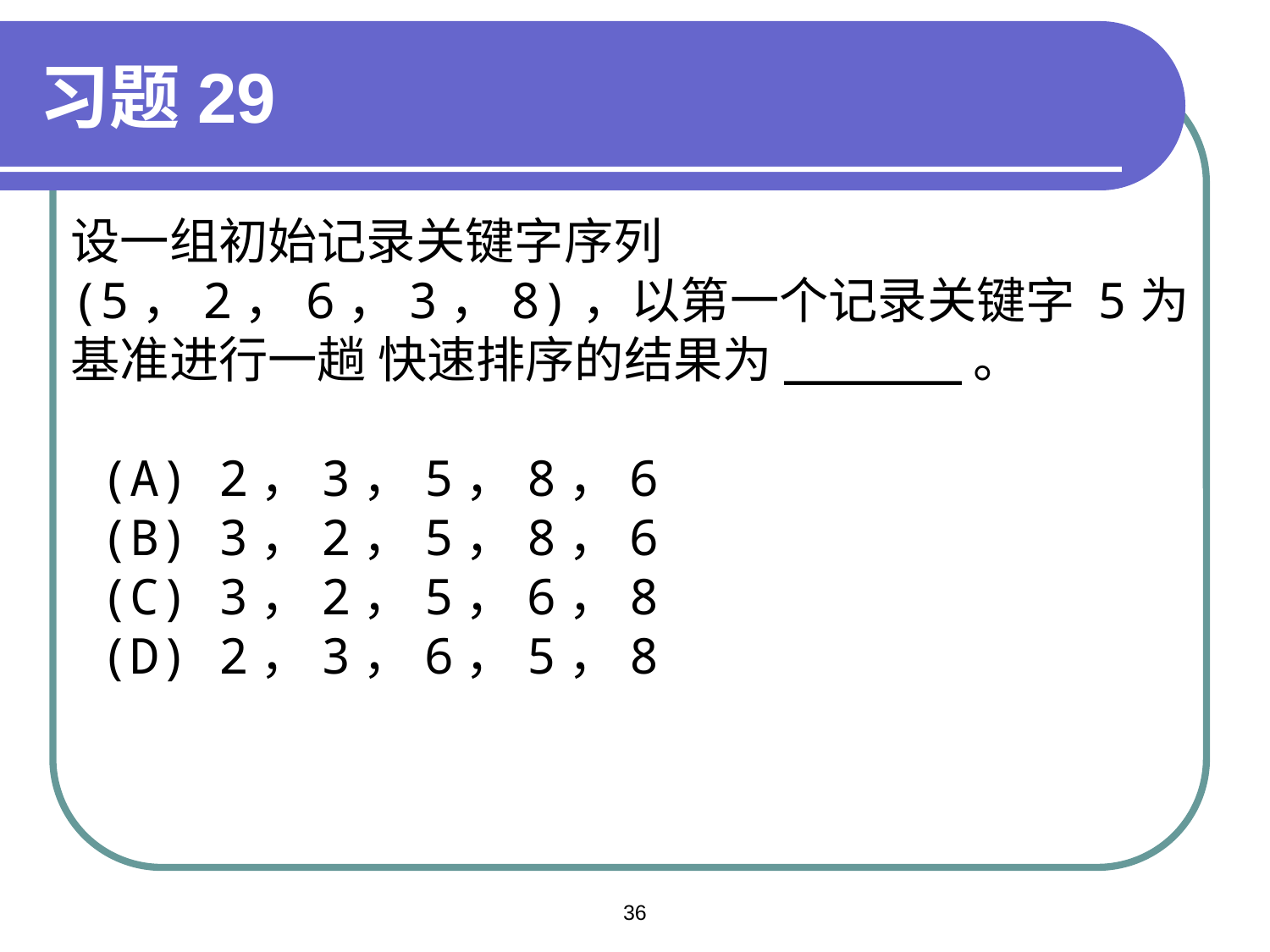

习题29
设一组初始记录关键字序列(5，2，6，3，8)，以第一个记录关键字 5为基准进行一趟 快速排序的结果为______。

 (A) 2，3，5，8，6
 (B) 3，2，5，8，6
 (C) 3，2，5，6，8
 (D) 2，3，6，5，8

36